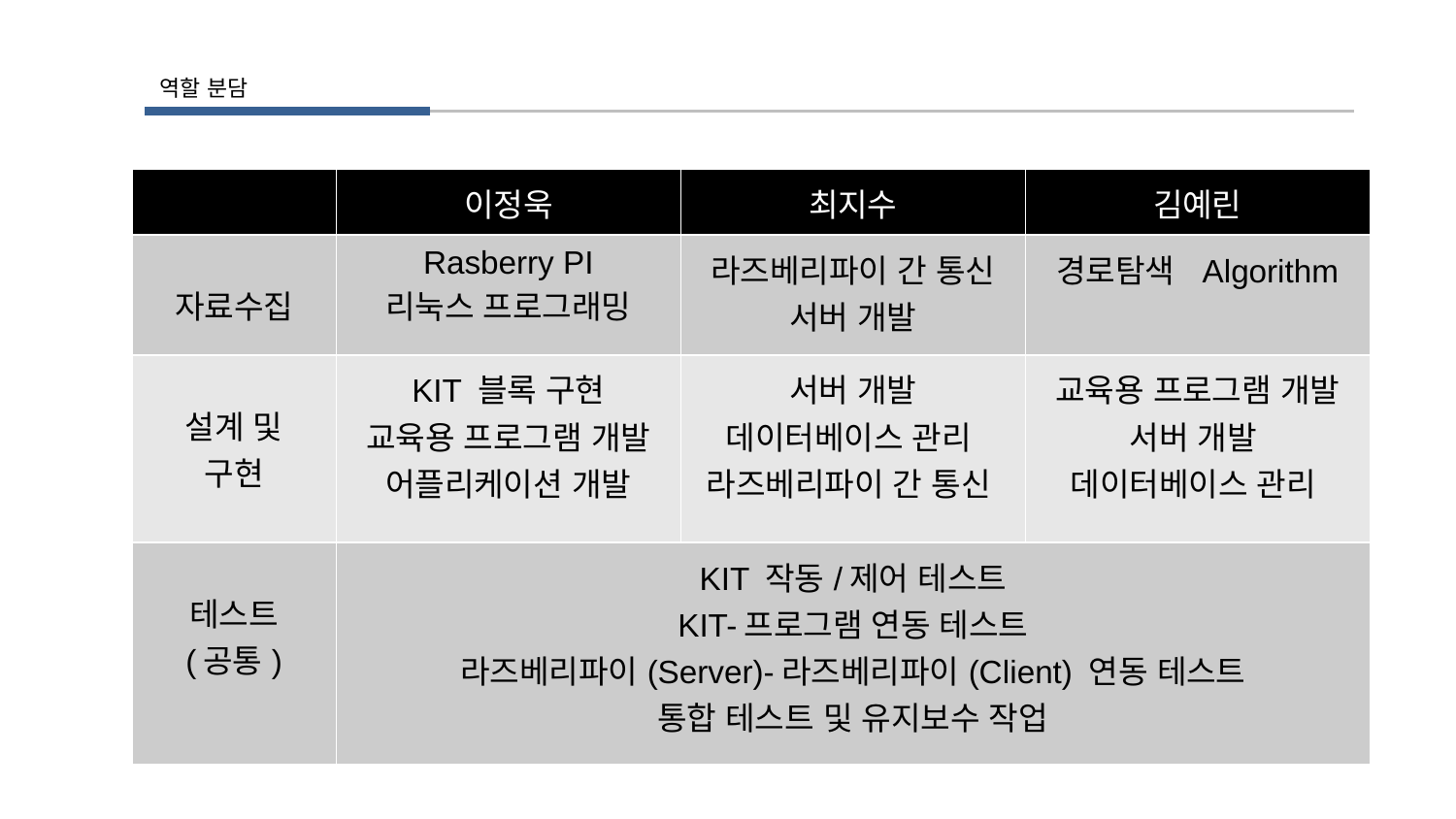

역할 분담
|  | 이정욱 | 최지수 | 김예린 |
| --- | --- | --- | --- |
| 자료수집 | Rasberry PI 리눅스 프로그래밍 | 라즈베리파이 간 통신 서버 개발 | 경로탐색 Algorithm |
| 설계 및 구현 | KIT 블록 구현 교육용 프로그램 개발 어플리케이션 개발 | 서버 개발 데이터베이스 관리 라즈베리파이 간 통신 | 교육용 프로그램 개발 서버 개발 데이터베이스 관리 |
| 테스트 (공통) | KIT 작동/제어 테스트 KIT-프로그램 연동 테스트 라즈베리파이(Server)-라즈베리파이(Client) 연동 테스트 통합 테스트 및 유지보수 작업 |  |  |